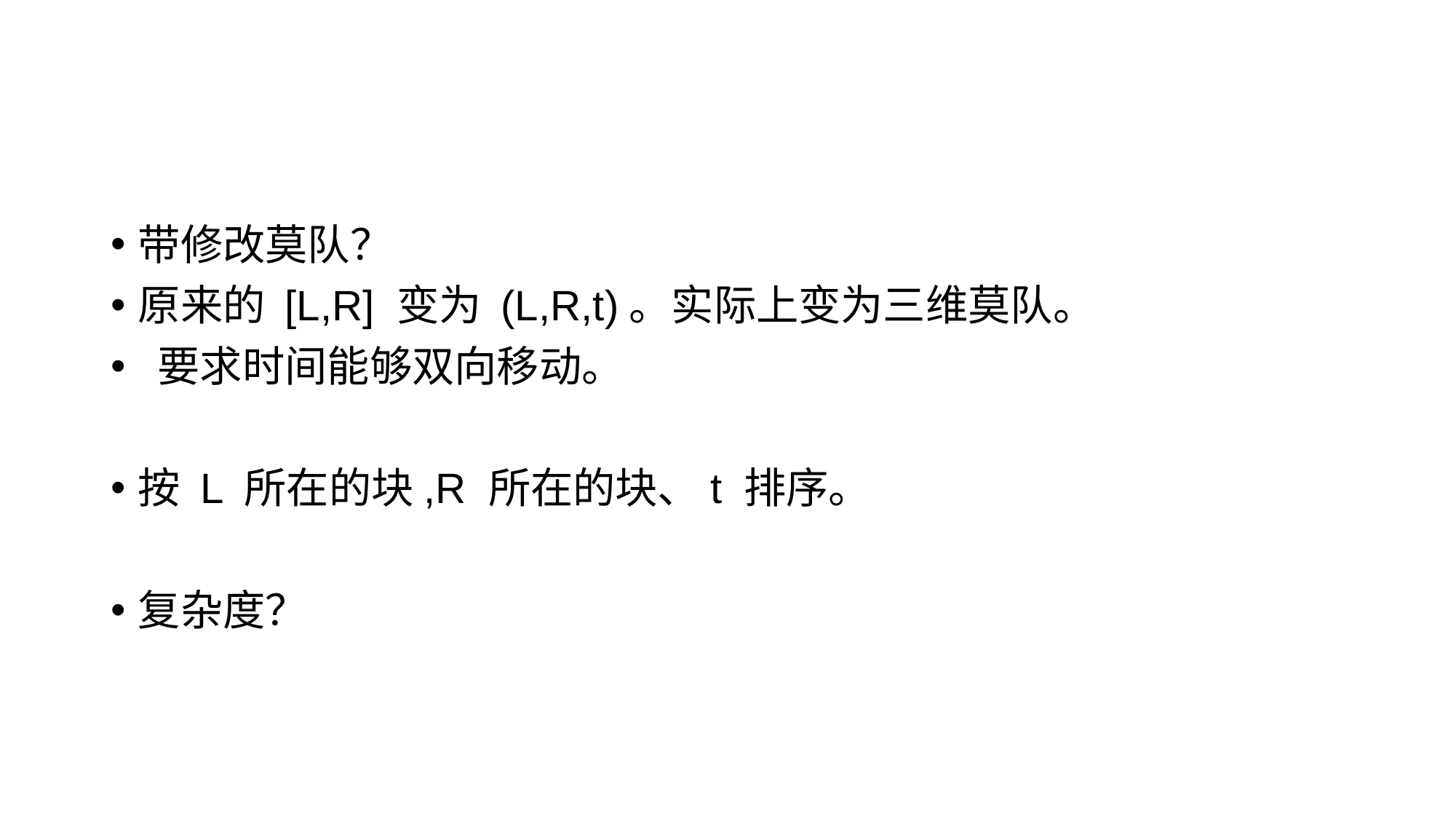

#
带修改莫队？
原来的 [L,R] 变为 (L,R,t)。实际上变为三维莫队。
 要求时间能够双向移动。

按 L 所在的块,R 所在的块、t 排序。

复杂度？